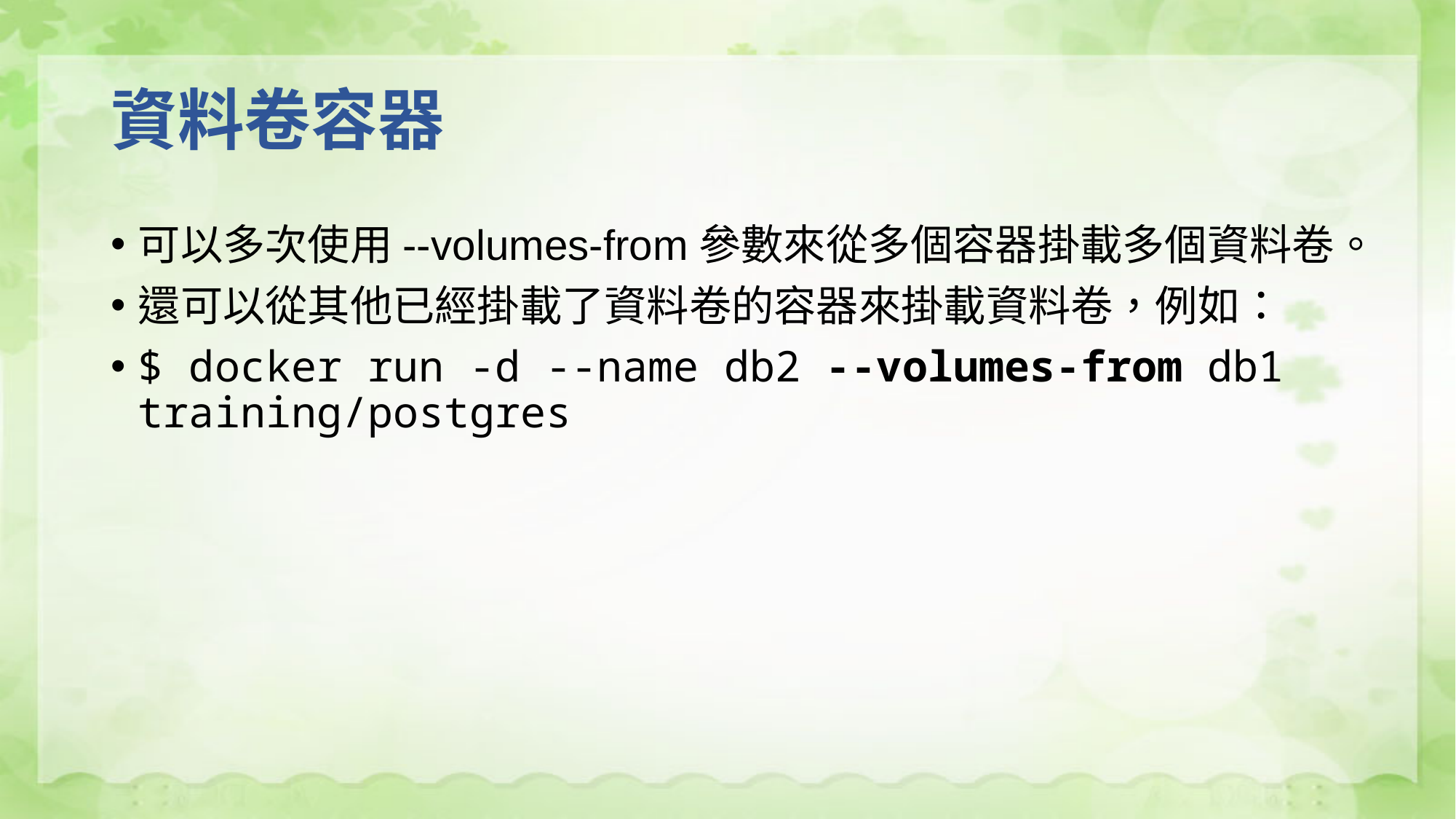

# 資料卷容器
可以多次使用--volumes-from參數來從多個容器掛載多個資料卷。
還可以從其他已經掛載了資料卷的容器來掛載資料卷，例如：
$ docker run -d --name db2 --volumes-from db1 training/postgres